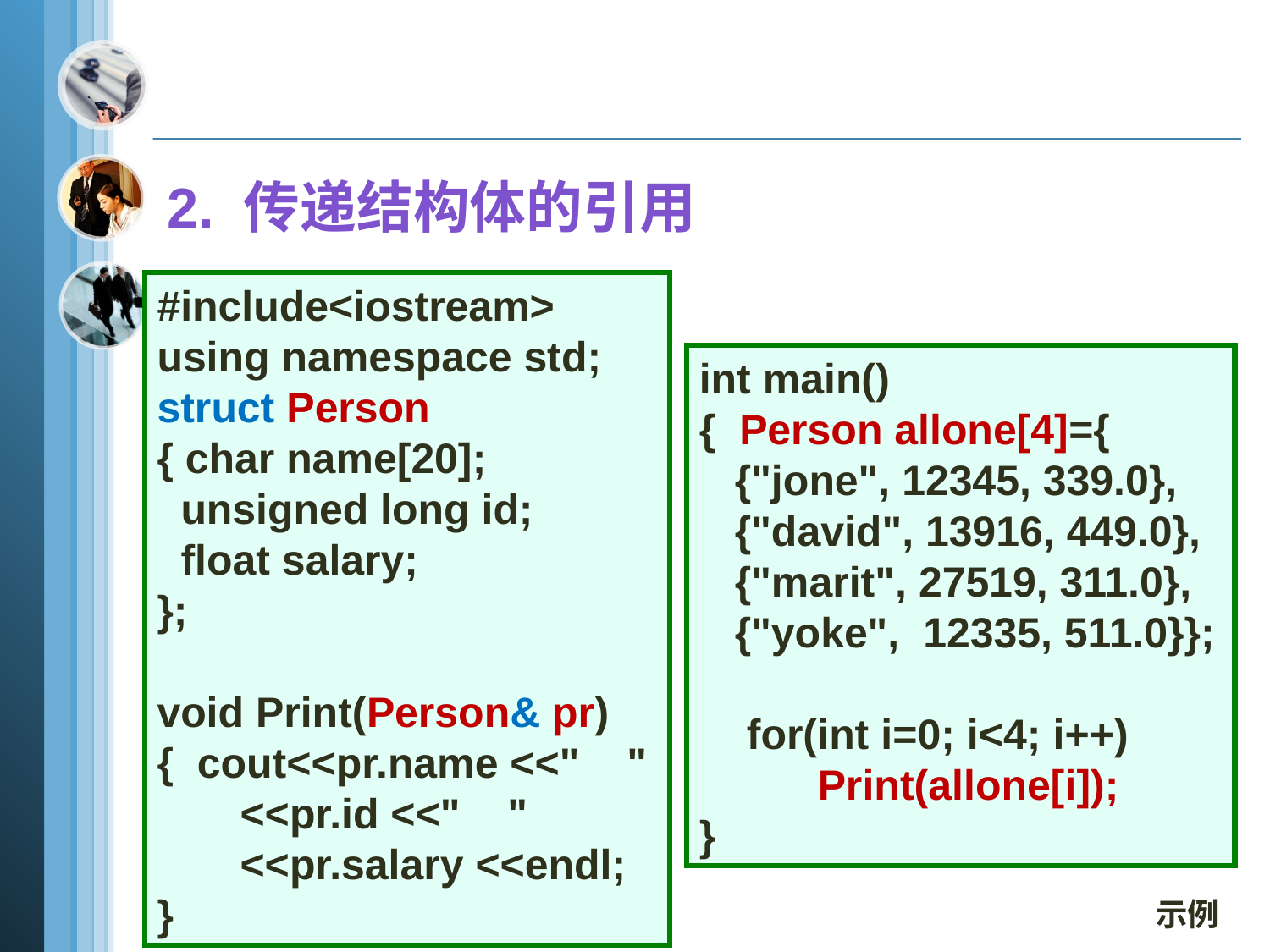

2. 传递结构体的引用

#include<iostream>
using namespace std;
struct Person
{ char name[20];
  unsigned long id;
  float salary;
};

void Print(Person& pr)
{  cout<<pr.name <<"    "
       <<pr.id <<"    "
       <<pr.salary <<endl;
}
int main()
{  Person allone[4]={
   {"jone", 12345, 339.0},
   {"david", 13916, 449.0},
   {"marit", 27519, 311.0},
   {"yoke",  12335, 511.0}};

    for(int i=0; i<4; i++)
          Print(allone[i]);
}

示例